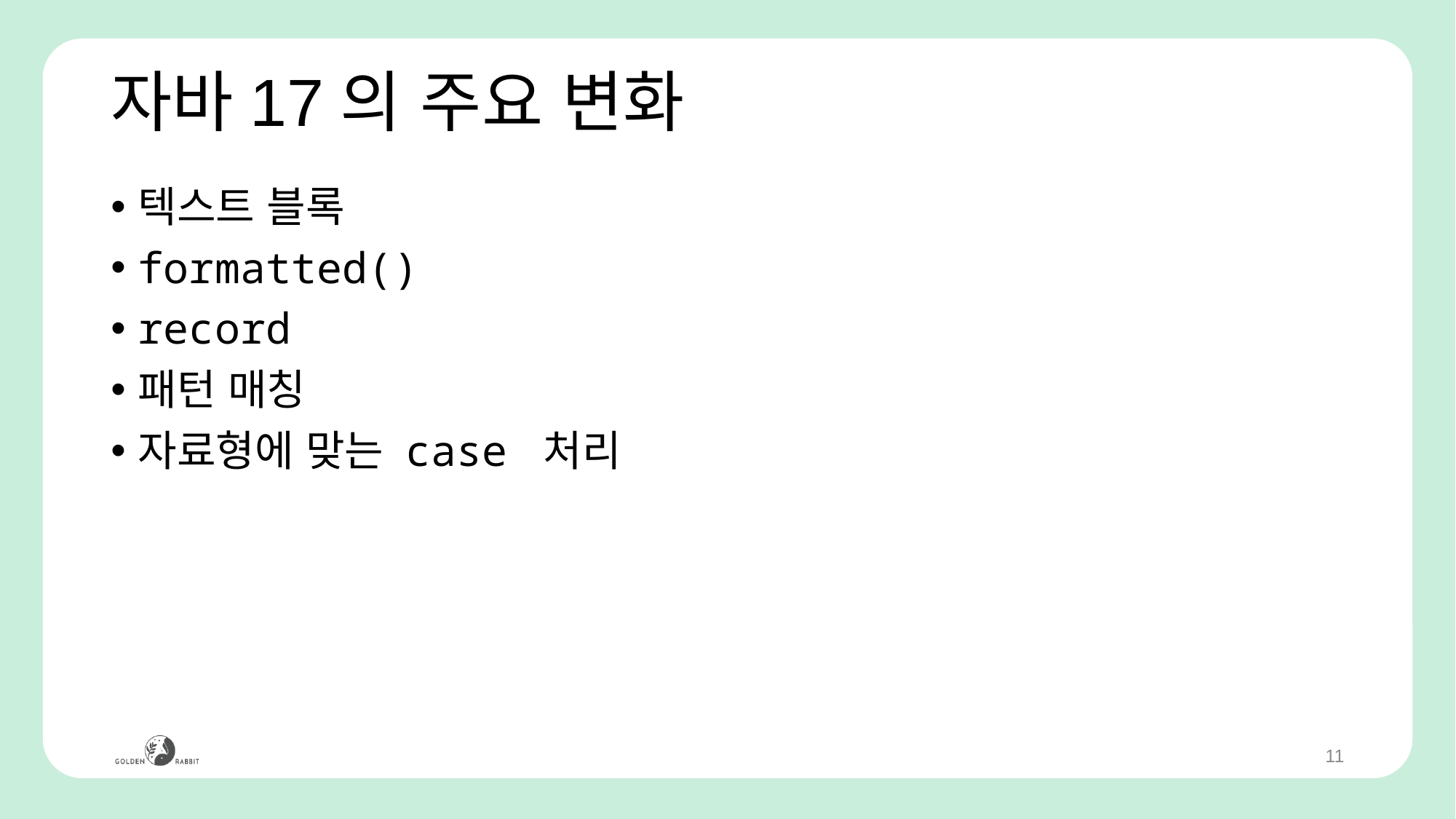

# 자바17의 주요 변화
텍스트 블록
formatted()
record
패턴 매칭
자료형에 맞는 case 처리

11